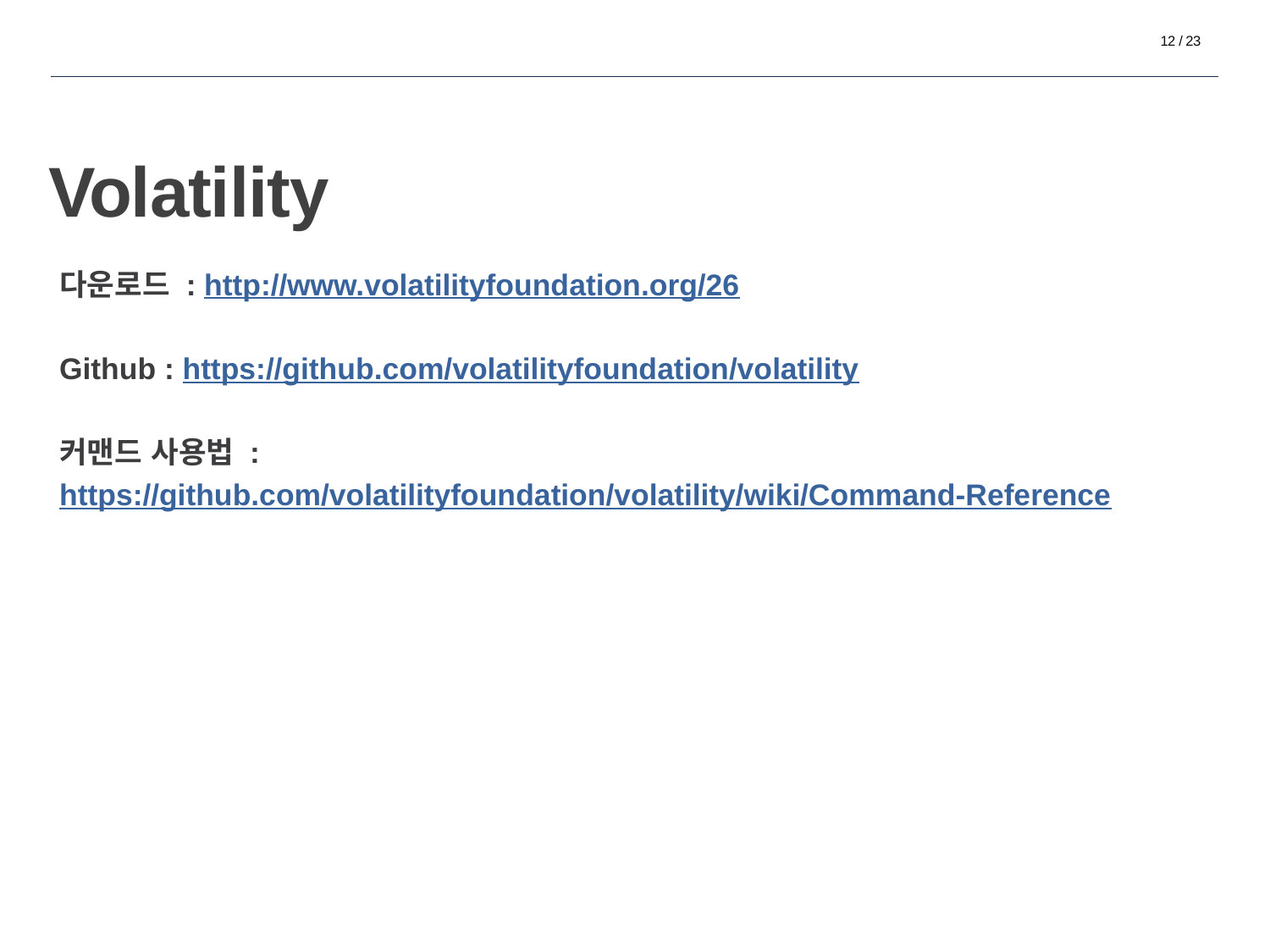

12 / 23
# Volatility

다운로드 : http://www.volatilityfoundation.org/26

Github : https://github.com/volatilityfoundation/volatility

커맨드 사용법 :
https://github.com/volatilityfoundation/volatility/wiki/Command-Reference